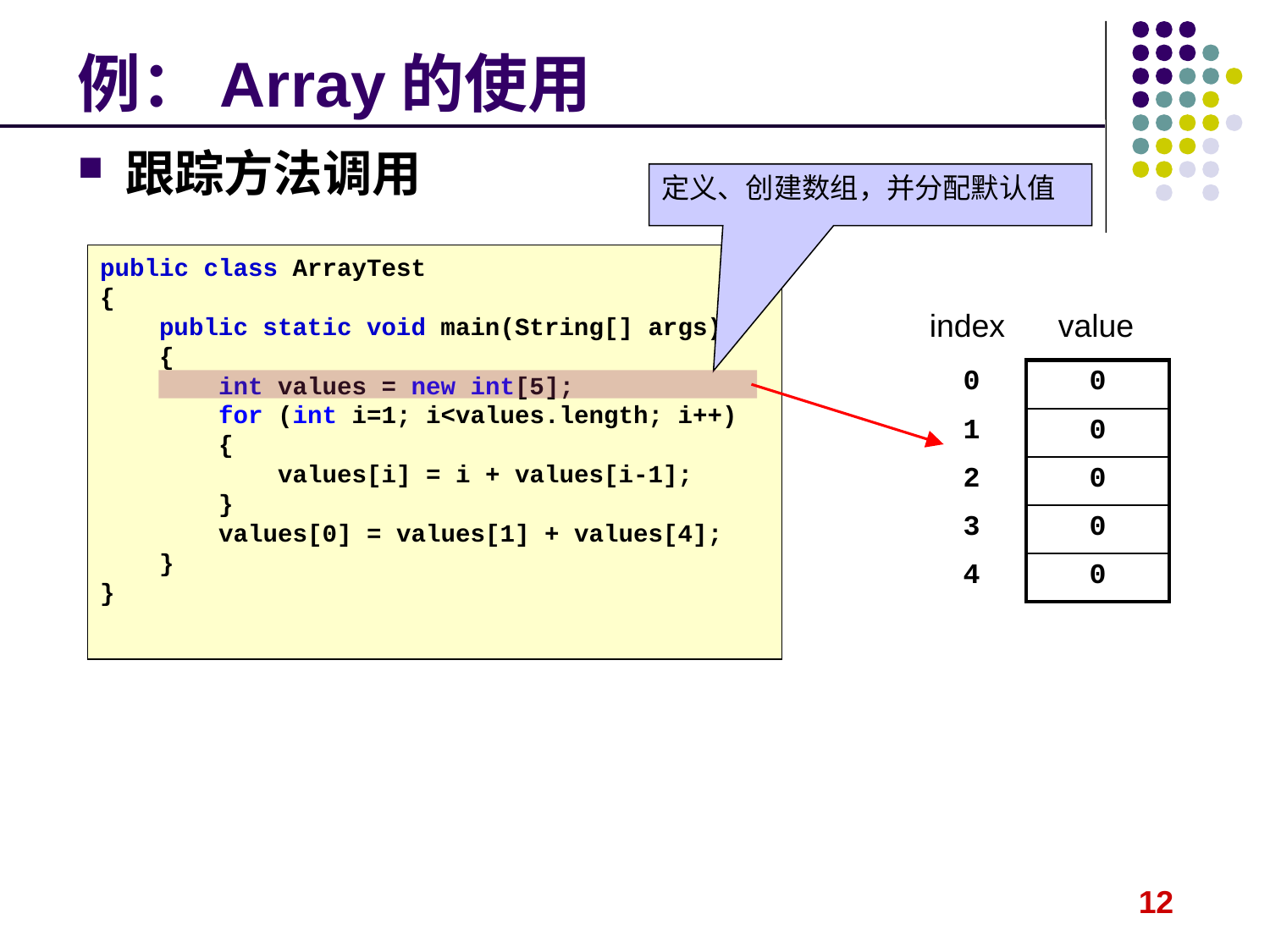

# 例：Array的使用
跟踪方法调用
定义、创建数组，并分配默认值
public class ArrayTest
{
    public static void main(String[] args)
    {
        int values = new int[5];
        for (int i=1; i<values.length; i++)
        {
            values[i] = i + values[i-1];
        }
        values[0] = values[1] + values[4];
    }
}
index      value
| 0 |
| --- |
| 1 |
| 2 |
| 3 |
| 4 |
| 0 |
| --- |
| 0 |
| 0 |
| 0 |
| 0 |